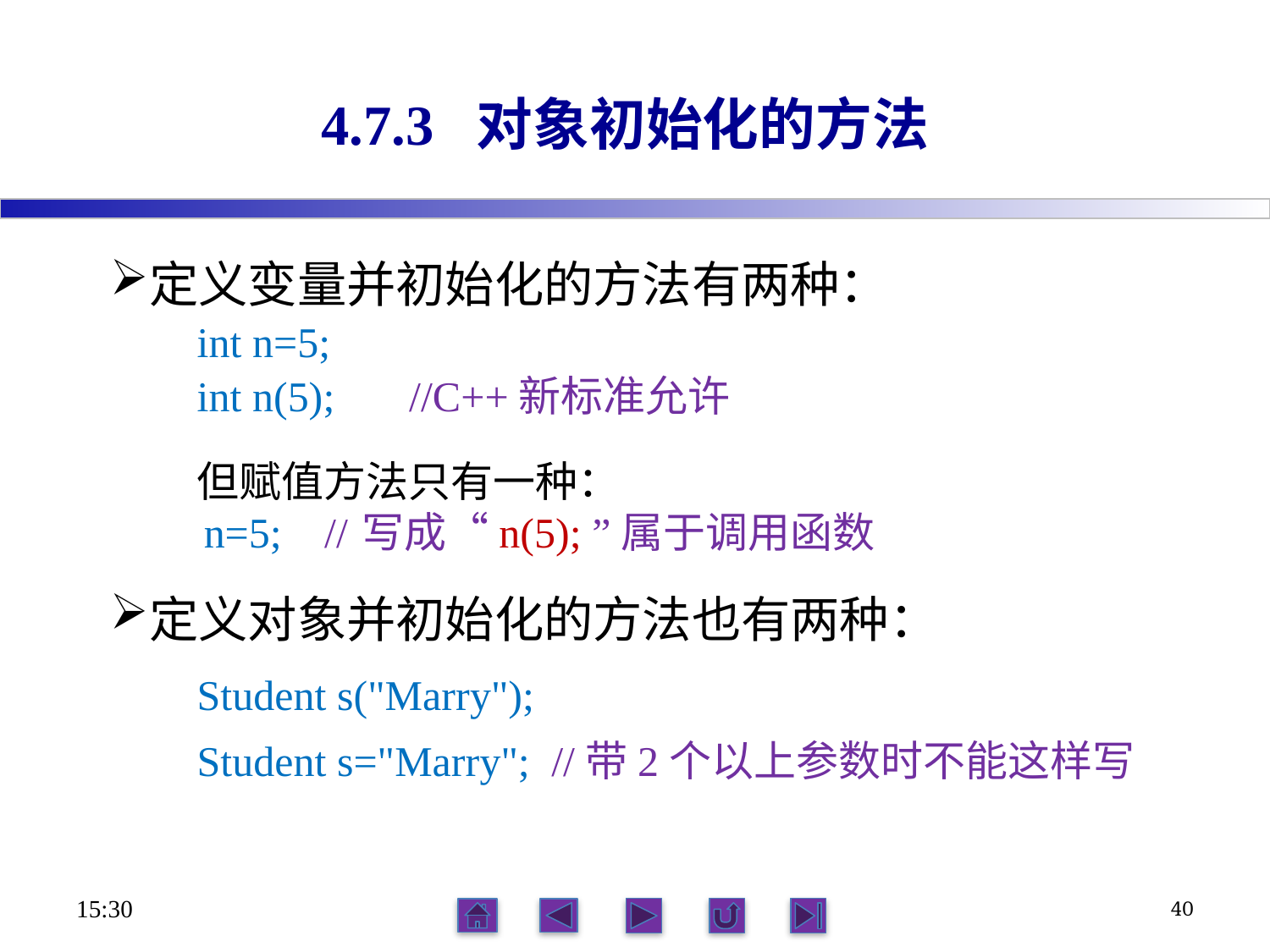

# 4.7.3  对象初始化的方法
定义变量并初始化的方法有两种：
int n=5;
int n(5);       //C++新标准允许
但赋值方法只有一种：
 n=5;    // 写成“n(5); ”属于调用函数
定义对象并初始化的方法也有两种：
Student s("Marry");
Student s="Marry";  //带2个以上参数时不能这样写

15:30
40